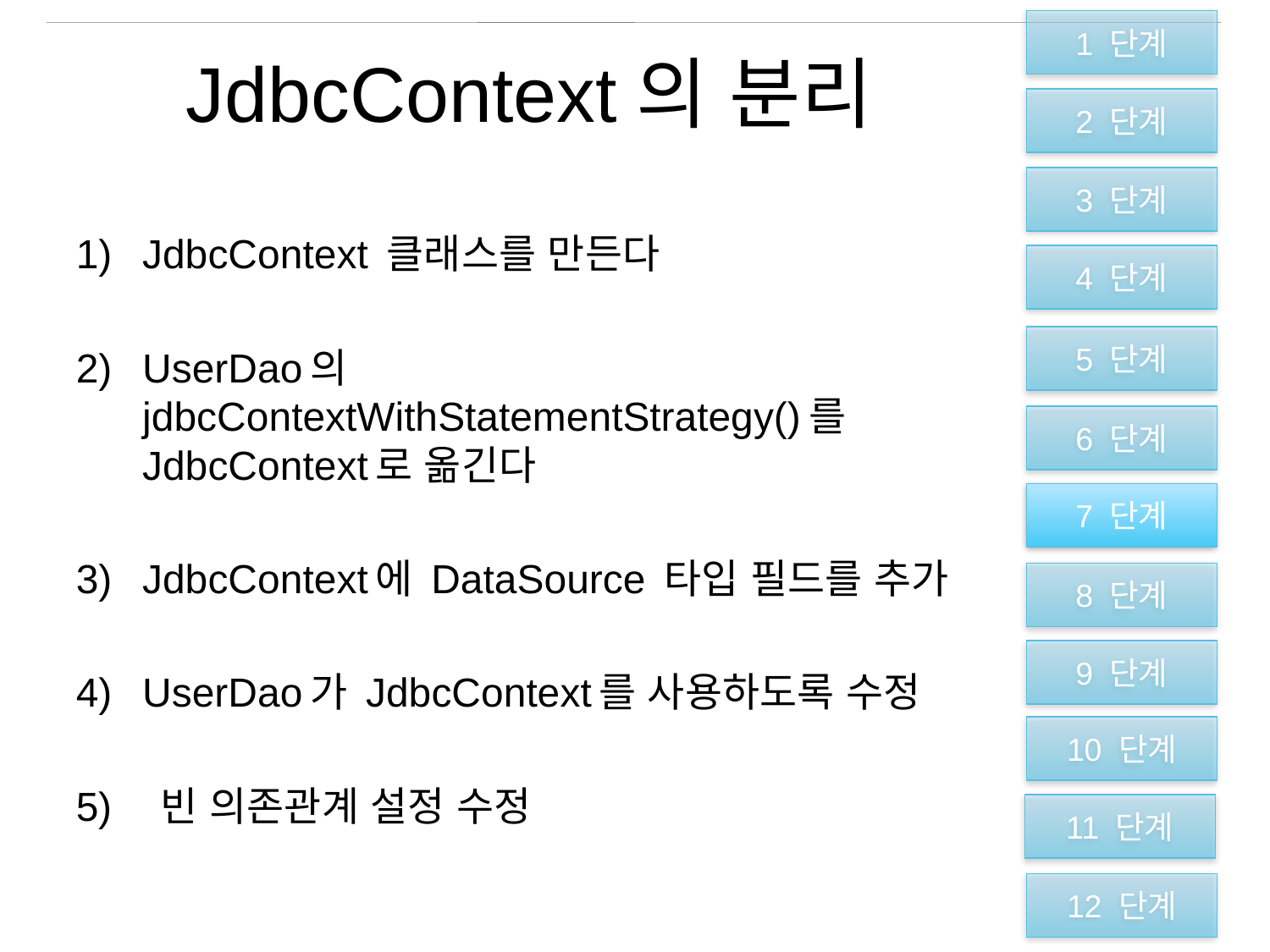

1 단계
2 단계
3 단계
4 단계
5 단계
6 단계
7 단계
8 단계
9 단계
10 단계
11 단계
12 단계
# JdbcContext의 분리
JdbcContext 클래스를 만든다

UserDao의 jdbcContextWithStatementStrategy()를 JdbcContext로 옮긴다

JdbcContext에 DataSource 타입 필드를 추가

UserDao가 JdbcContext를 사용하도록 수정

 빈 의존관계 설정 수정